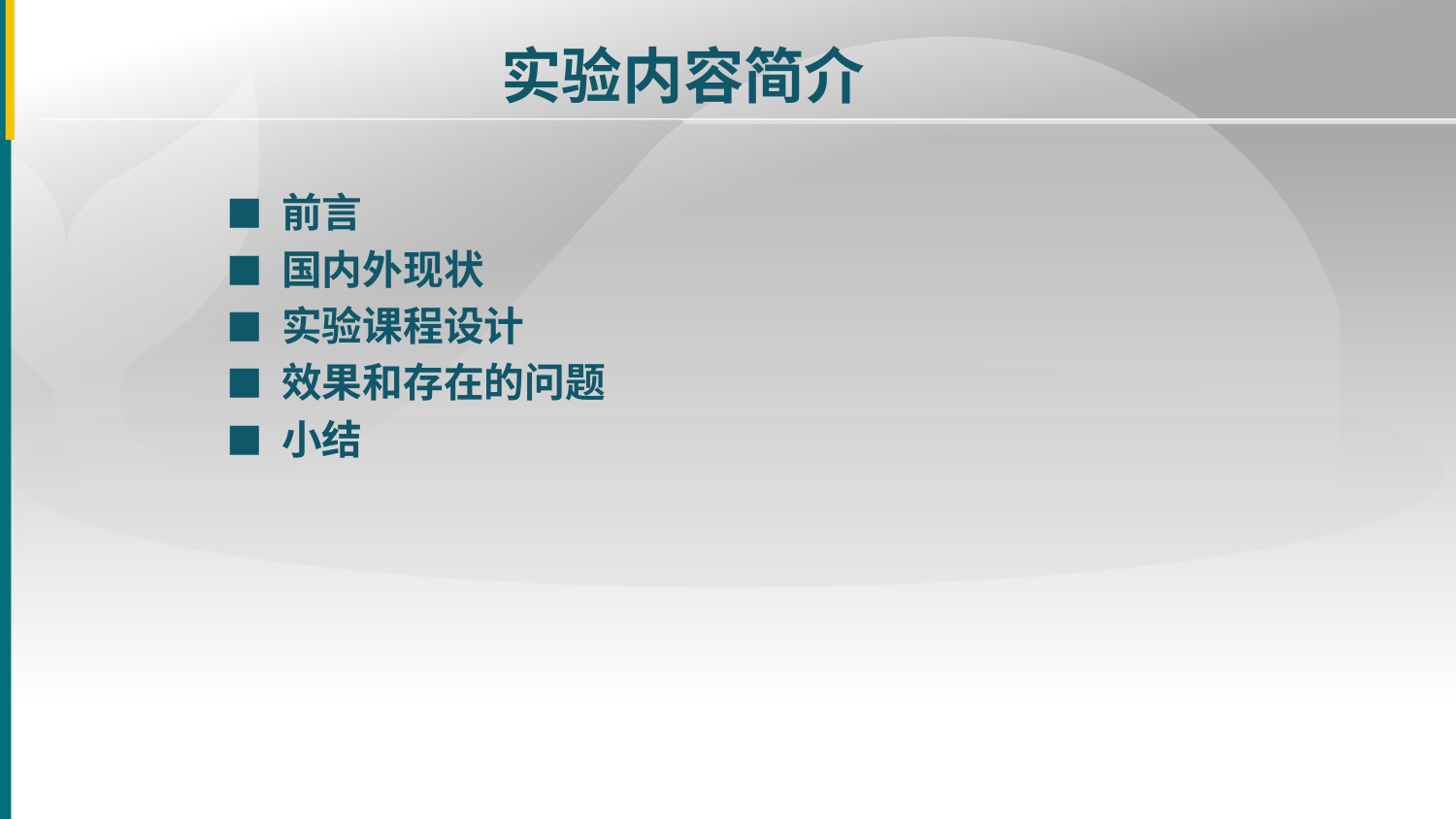

# 实验内容简介
■ 前言
■ 国内外现状
■ 实验课程设计
■ 效果和存在的问题
■ 小结